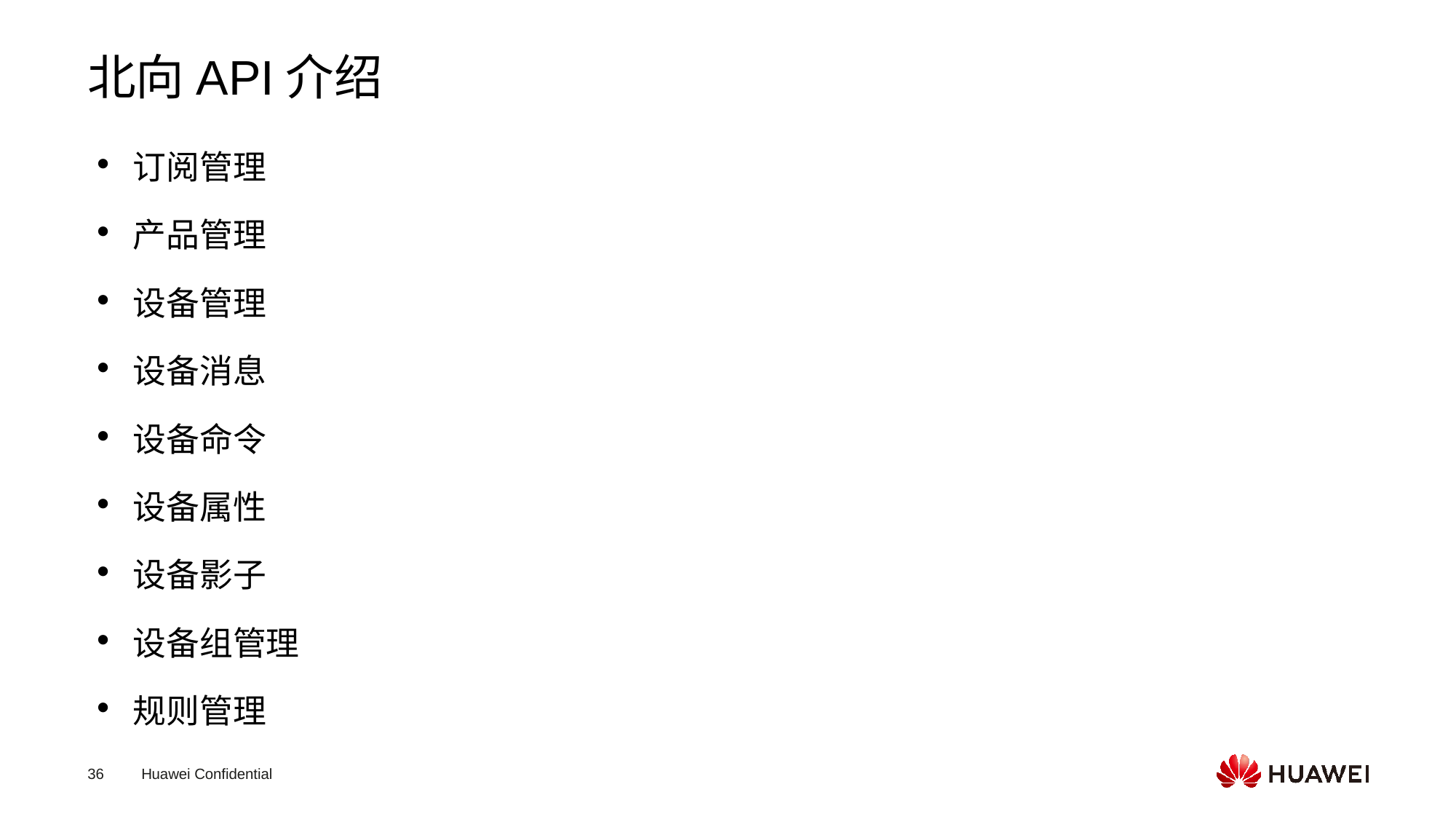

# 北向API介绍
订阅管理
产品管理
设备管理
设备消息
设备命令
设备属性
设备影子
设备组管理
规则管理